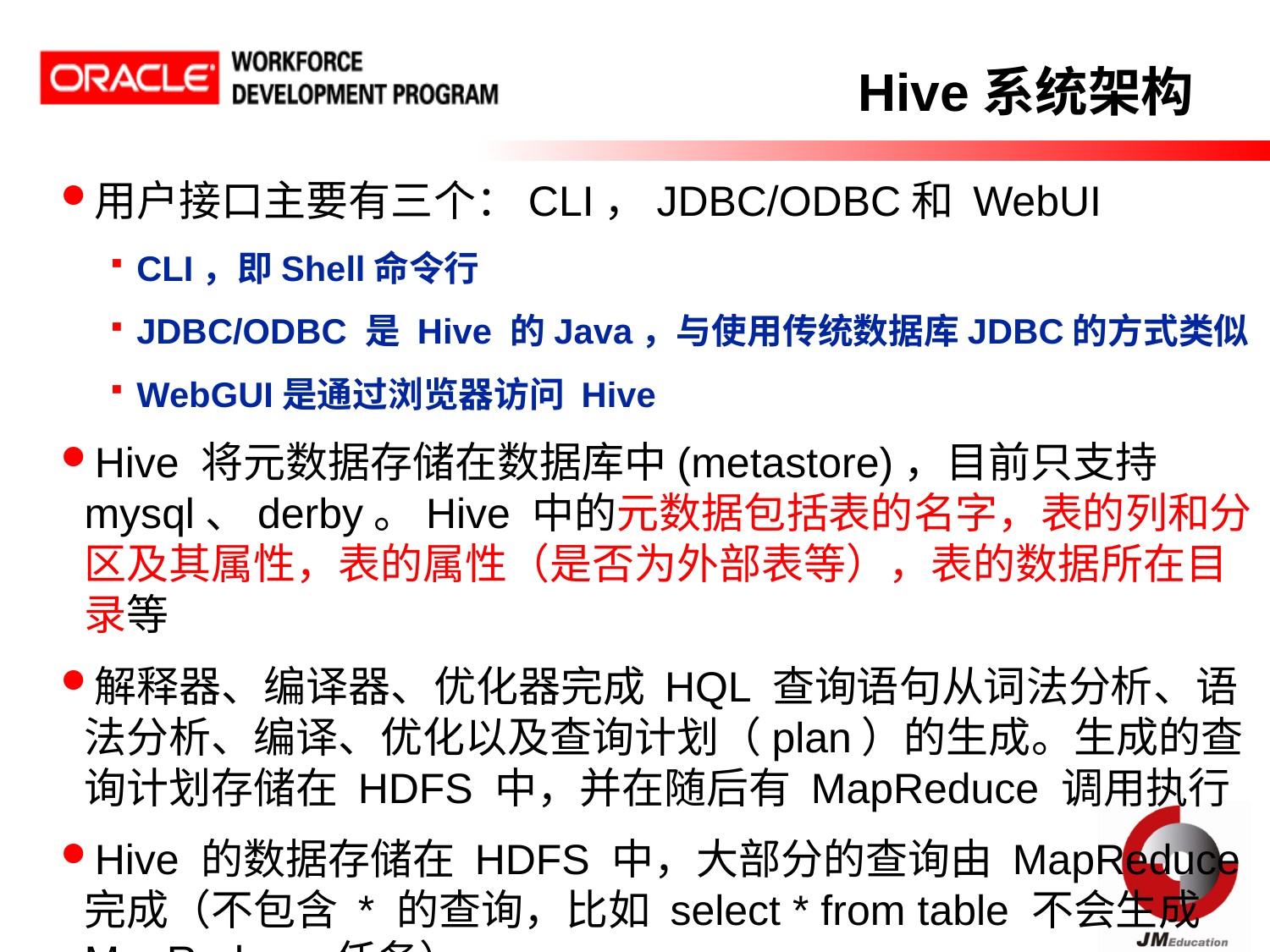

Hive系统架构
用户接口主要有三个：CLI，JDBC/ODBC和 WebUI
CLI，即Shell命令行
JDBC/ODBC 是 Hive 的Java，与使用传统数据库JDBC的方式类似
WebGUI是通过浏览器访问 Hive
Hive 将元数据存储在数据库中(metastore)，目前只支持 mysql、derby。Hive 中的元数据包括表的名字，表的列和分区及其属性，表的属性（是否为外部表等），表的数据所在目录等
解释器、编译器、优化器完成 HQL 查询语句从词法分析、语法分析、编译、优化以及查询计划（plan）的生成。生成的查询计划存储在 HDFS 中，并在随后有 MapReduce 调用执行
Hive 的数据存储在 HDFS 中，大部分的查询由 MapReduce 完成（不包含 * 的查询，比如 select * from table 不会生成 MapRedcue 任务）